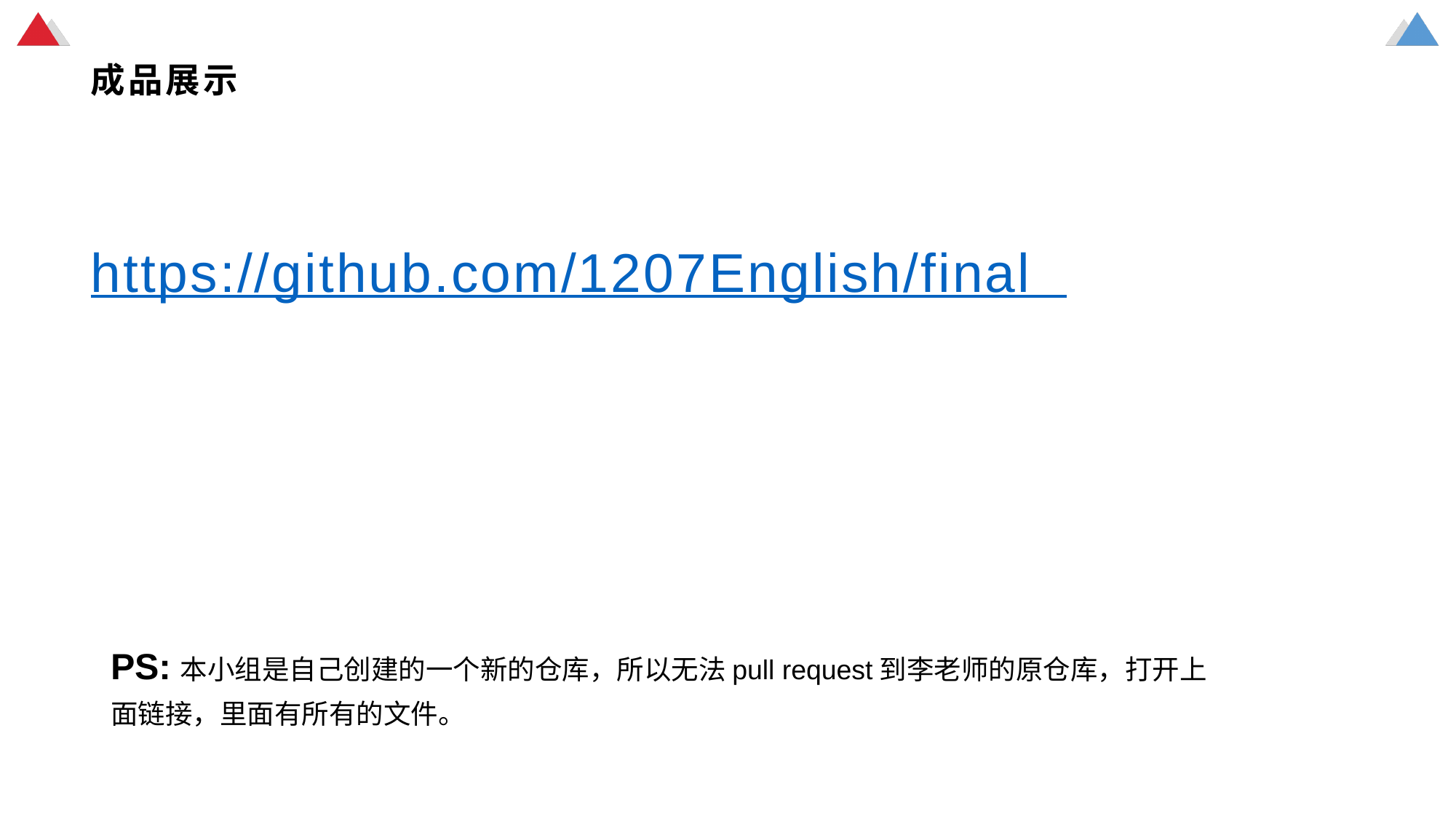

# 成品展示
https://github.com/1207English/final

PS:本小组是自己创建的一个新的仓库，所以无法pull request到李老师的原仓库，打开上面链接，里面有所有的文件。